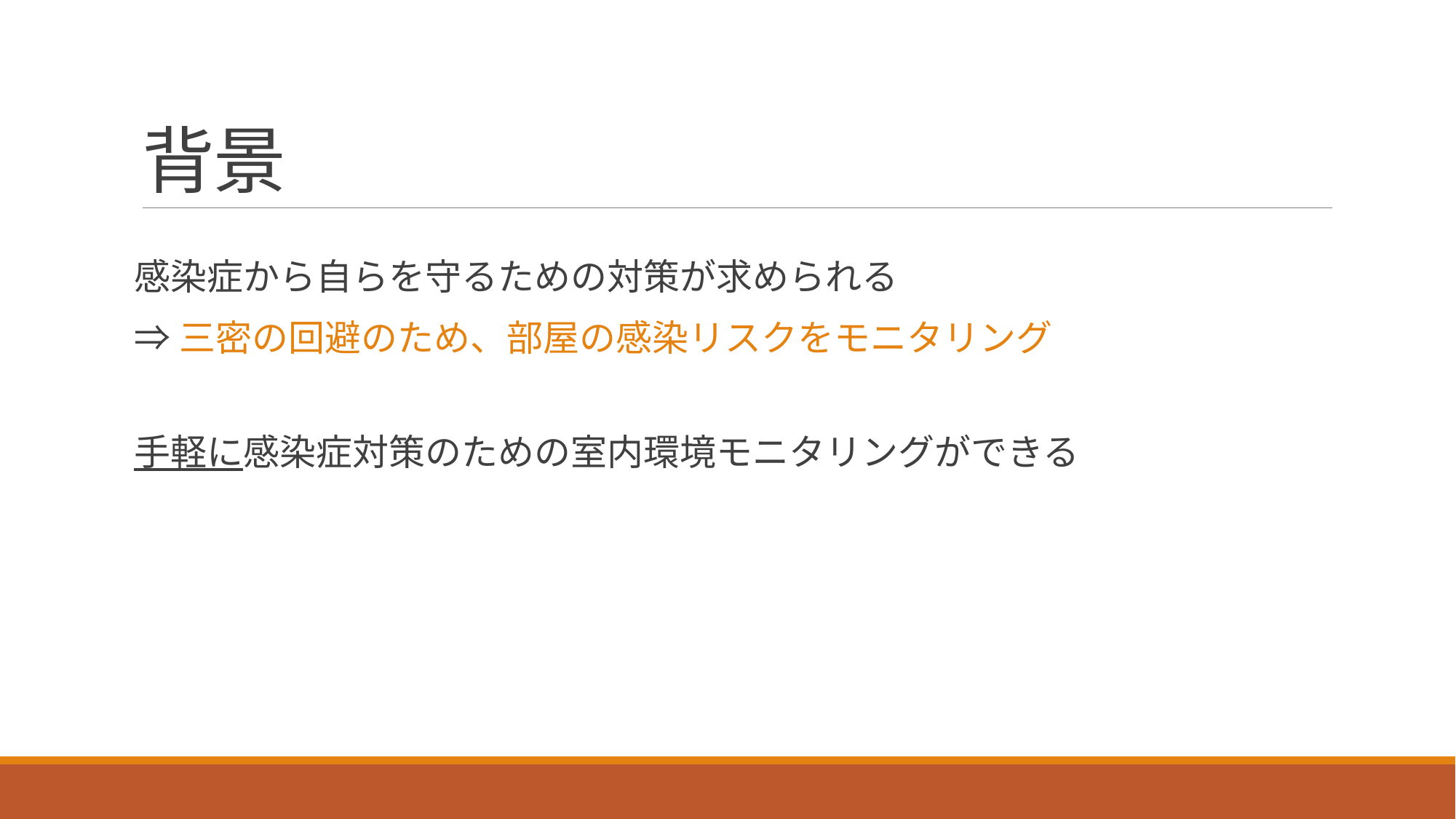

# 背景
感染症から自らを守るための対策が求められる
⇒三密の回避のため、部屋の感染リスクをモニタリング

手軽に感染症対策のための室内環境モニタリングができる